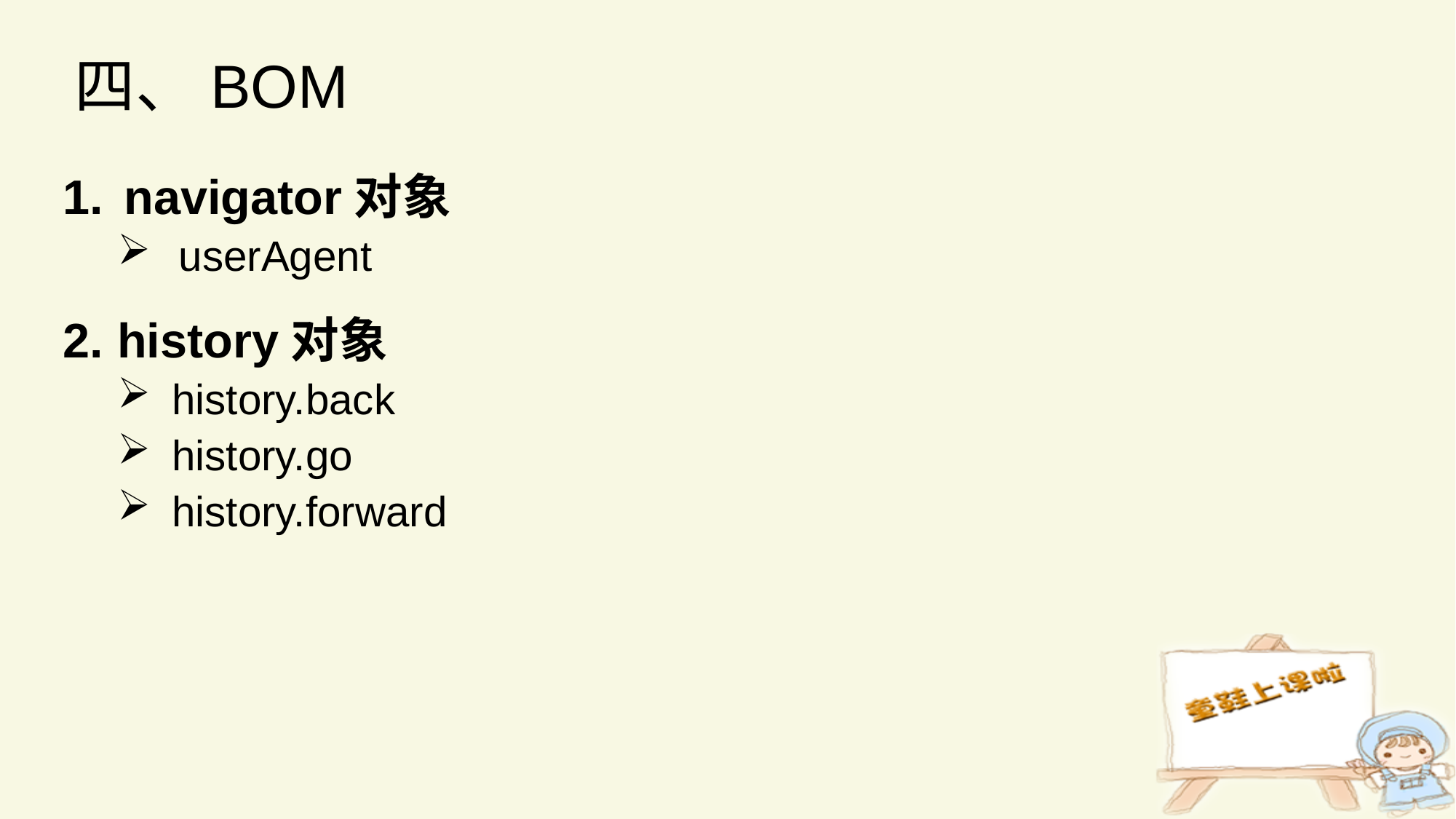

四、BOM
navigator对象
userAgent
history对象
history.back
history.go
history.forward